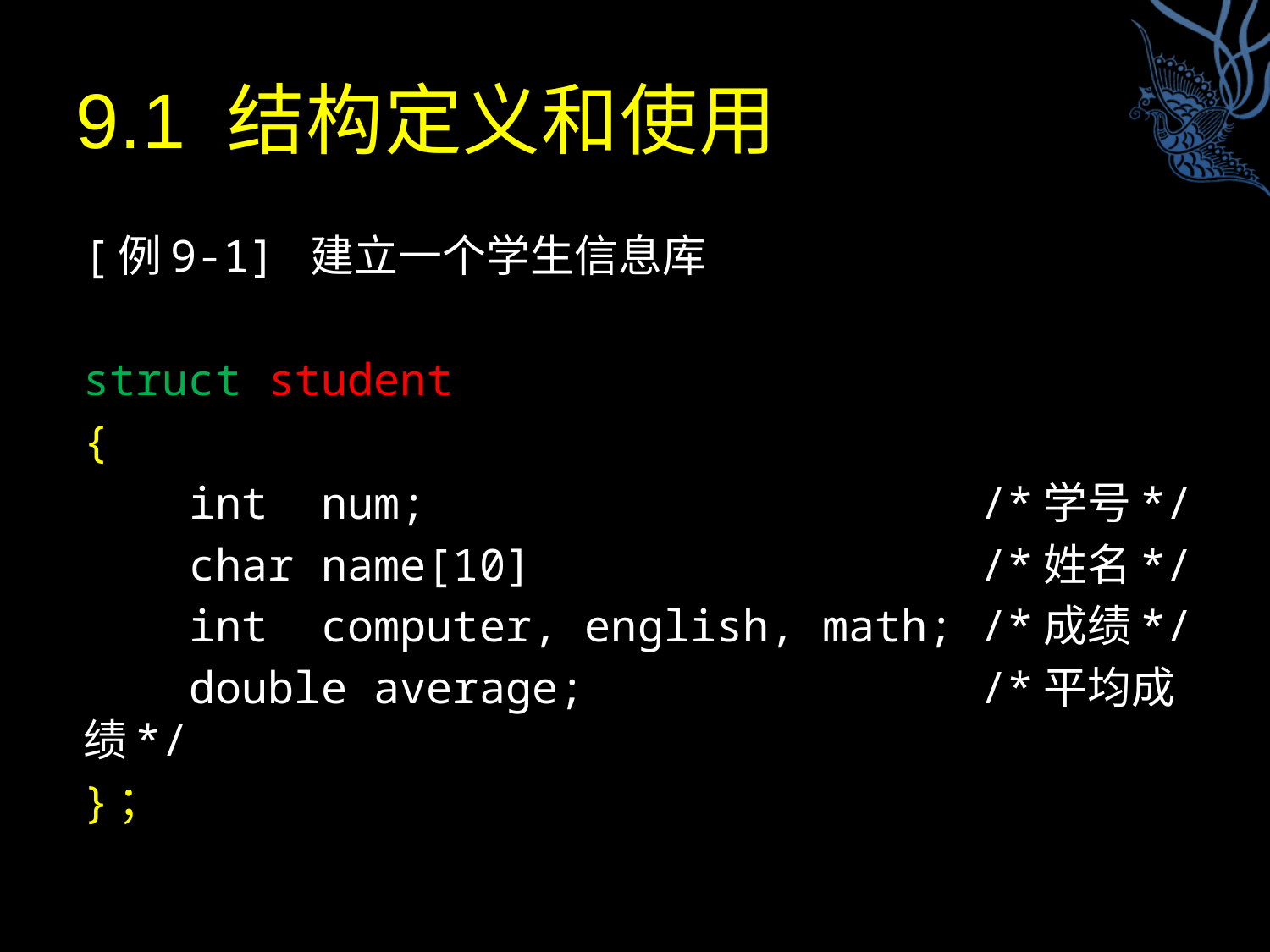

# 9.1 结构定义和使用
[例9-1] 建立一个学生信息库

struct student
{
    int  num;                     /*学号*/
    char name[10]                 /*姓名*/
    int  computer, english, math; /*成绩*/
    double average;               /*平均成绩*/
}；